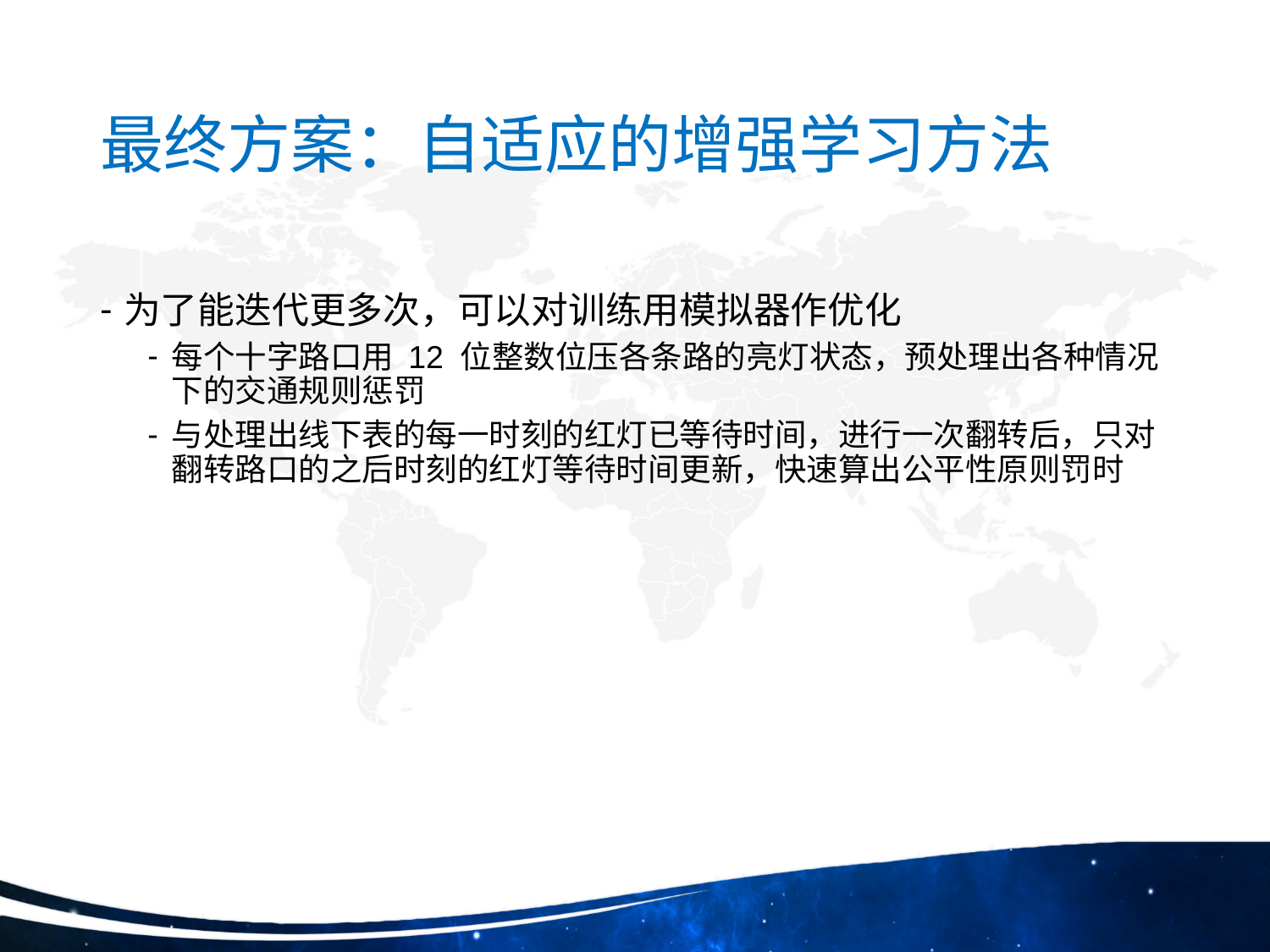

# 最终方案：自适应的增强学习方法
为了能迭代更多次，可以对训练用模拟器作优化
每个十字路口用 12 位整数位压各条路的亮灯状态，预处理出各种情况下的交通规则惩罚
与处理出线下表的每一时刻的红灯已等待时间，进行一次翻转后，只对翻转路口的之后时刻的红灯等待时间更新，快速算出公平性原则罚时